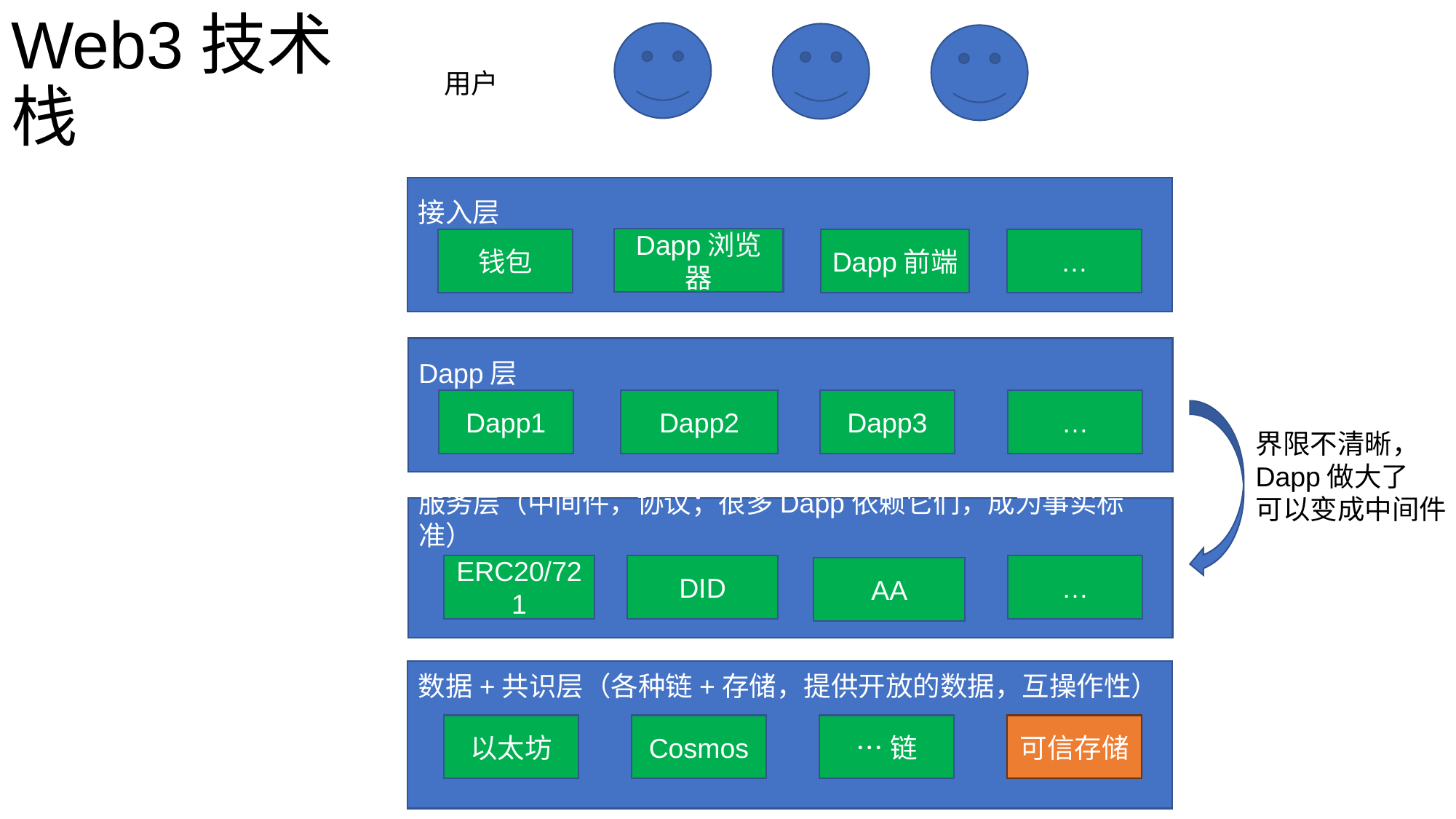

# Web3技术栈

用户
接入层

Dapp浏览器
Dapp前端
钱包
…
Dapp层

Dapp1
Dapp2
…
Dapp3

界限不清晰，
Dapp做大了
可以变成中间件
服务层（中间件，协议；很多Dapp依赖它们，成为事实标准）

ERC20/721
…
DID
AA
数据+共识层（各种链+存储，提供开放的数据，互操作性）

可信存储
以太坊
Cosmos
…链